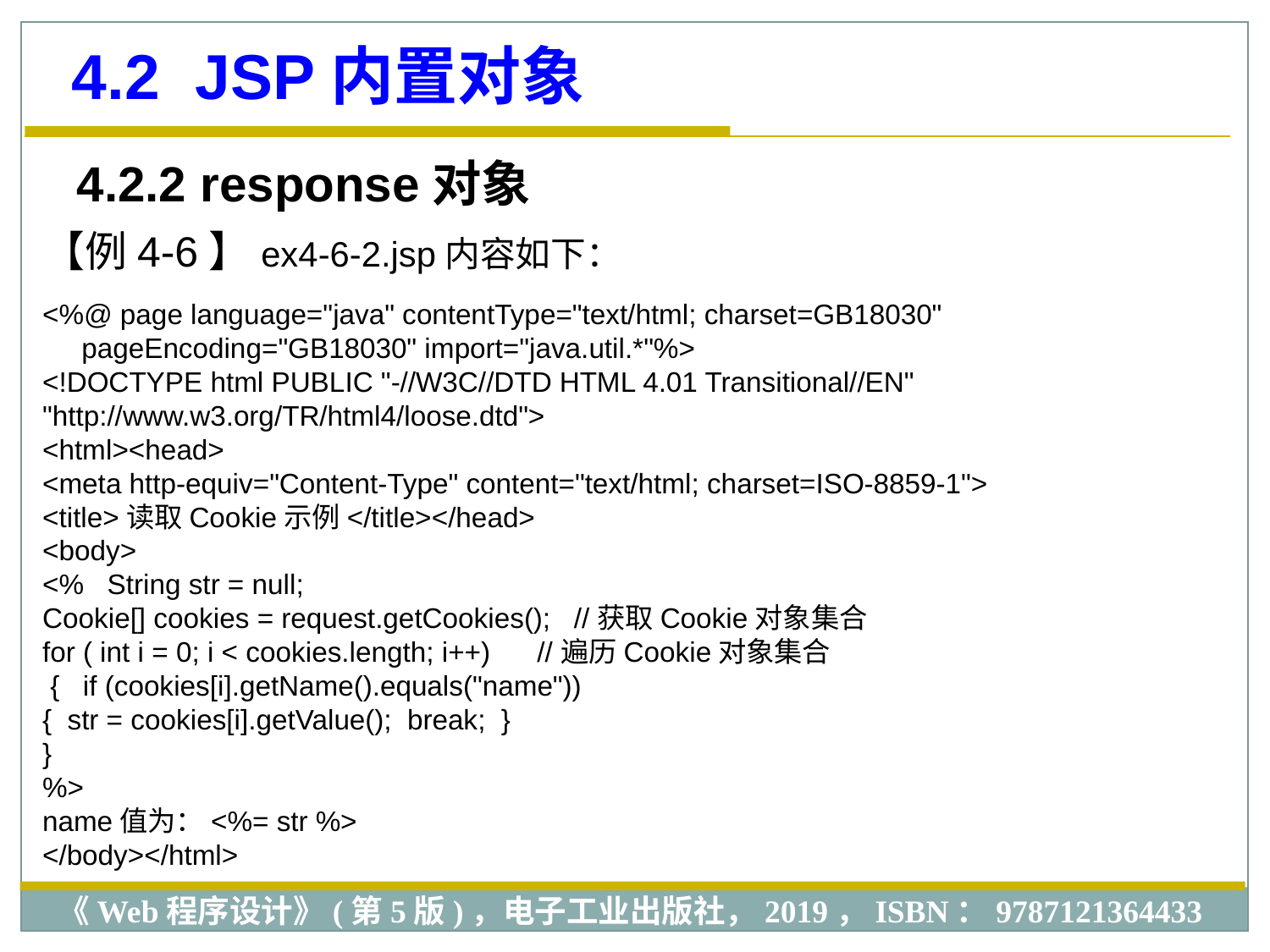

4.2  JSP内置对象
4.2.2 response对象
【例4-6】ex4-6-2.jsp内容如下：
<%@ page language="java" contentType="text/html; charset=GB18030"
     pageEncoding="GB18030" import="java.util.*"%>
<!DOCTYPE html PUBLIC "-//W3C//DTD HTML 4.01 Transitional//EN"
"http://www.w3.org/TR/html4/loose.dtd">
<html><head>
<meta http-equiv="Content-Type" content="text/html; charset=ISO-8859-1">
<title>读取Cookie示例</title></head>
<body>
<%   String str = null;
Cookie[] cookies = request.getCookies();   //获取Cookie对象集合
for ( int i = 0; i < cookies.length; i++)      //遍历Cookie对象集合
 {   if (cookies[i].getName().equals("name"))
{  str = cookies[i].getValue();  break;  }
}
%>
name值为：<%= str %>
</body></html>